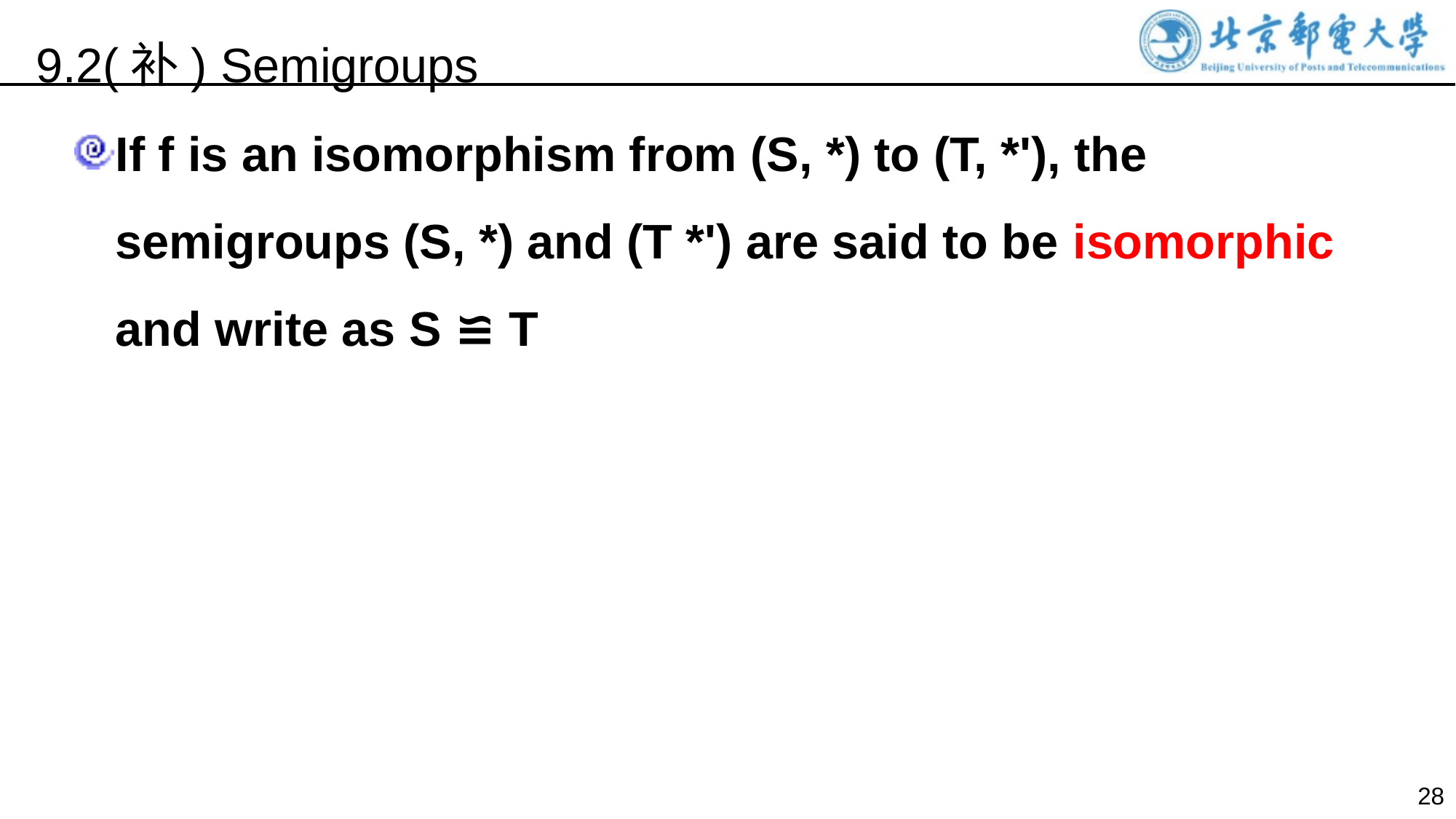

9.2(补) Semigroups
If f is an isomorphism from (S, *) to (T, *'), the semigroups (S, *) and (T *') are said to be isomorphic and write as S ≌ T